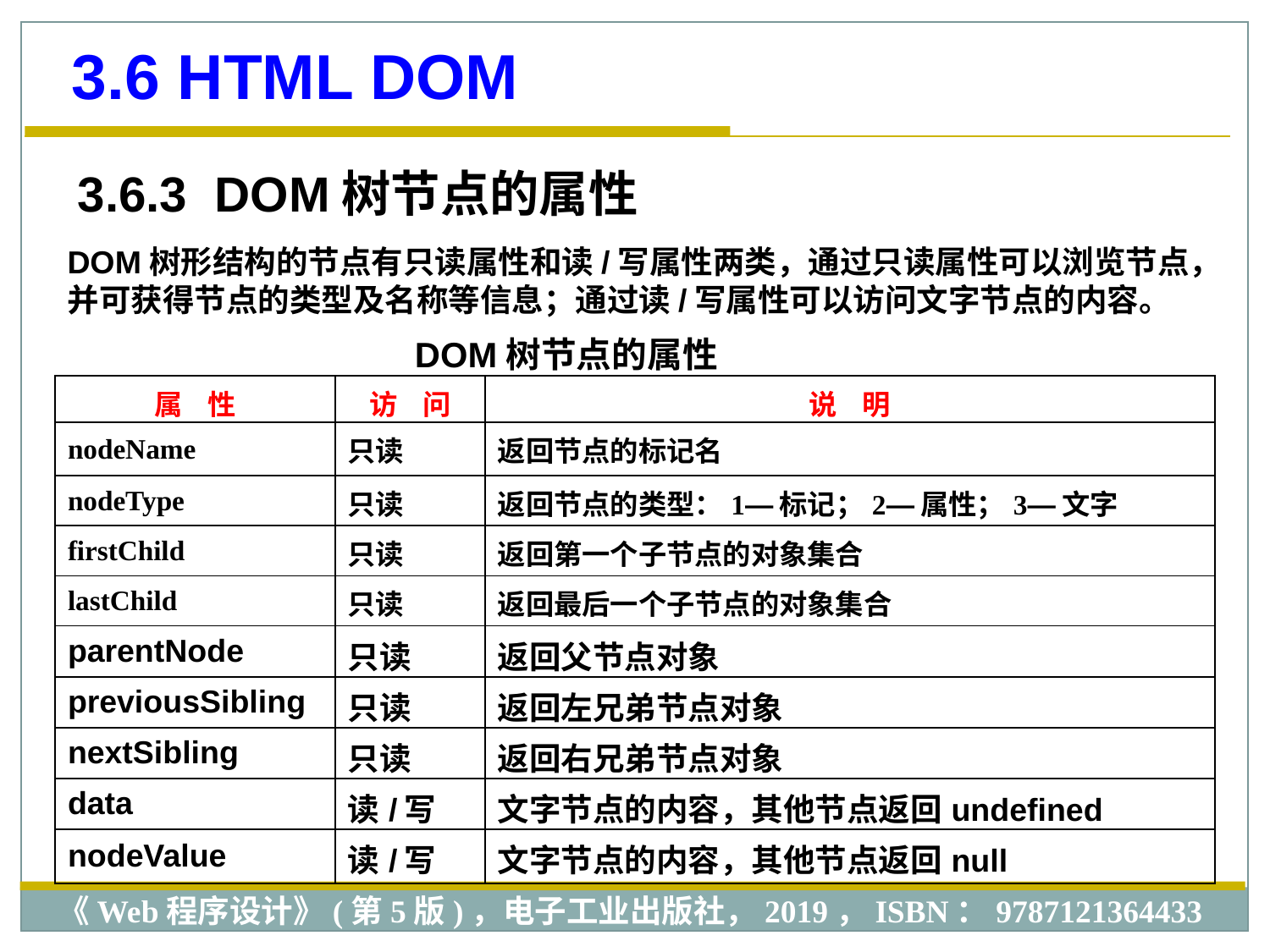

3.6 HTML DOM
3.6.3  DOM树节点的属性
DOM树形结构的节点有只读属性和读/写属性两类，通过只读属性可以浏览节点，并可获得节点的类型及名称等信息；通过读/写属性可以访问文字节点的内容。
DOM树节点的属性
| 属 性 | 访 问 | 说 明 |
| --- | --- | --- |
| nodeName | 只读 | 返回节点的标记名 |
| nodeType | 只读 | 返回节点的类型：1—标记；2—属性；3—文字 |
| firstChild | 只读 | 返回第一个子节点的对象集合 |
| lastChild | 只读 | 返回最后一个子节点的对象集合 |
| parentNode | 只读 | 返回父节点对象 |
| previousSibling | 只读 | 返回左兄弟节点对象 |
| nextSibling | 只读 | 返回右兄弟节点对象 |
| data | 读/写 | 文字节点的内容，其他节点返回undefined |
| nodeValue | 读/写 | 文字节点的内容，其他节点返回null |